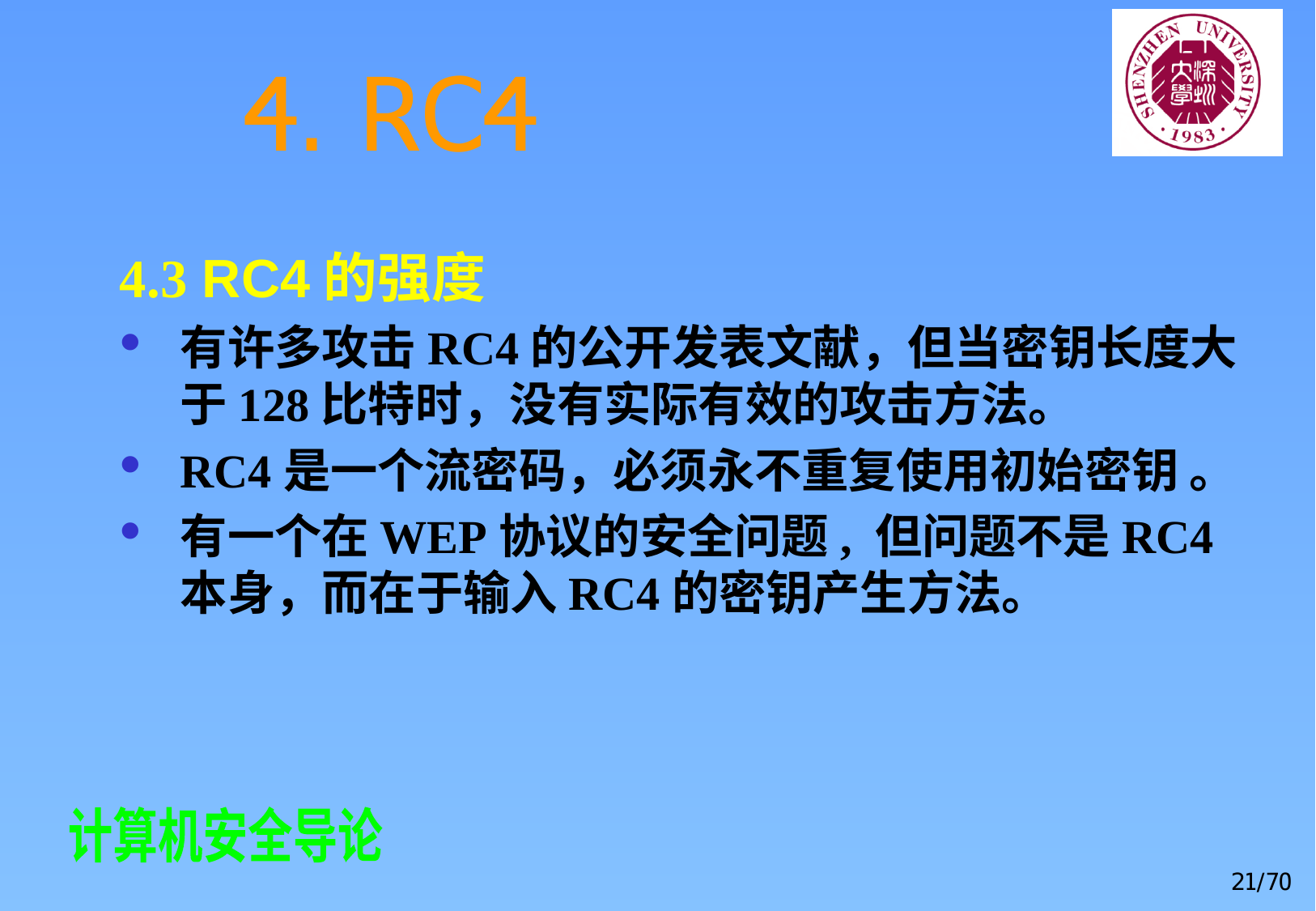

# 4. RC4
4.3 RC4的强度
有许多攻击RC4的公开发表文献，但当密钥长度大于128比特时，没有实际有效的攻击方法。
RC4是一个流密码，必须永不重复使用初始密钥 。
有一个在WEP协议的安全问题, 但问题不是RC4本身，而在于输入RC4的密钥产生方法。

21/70